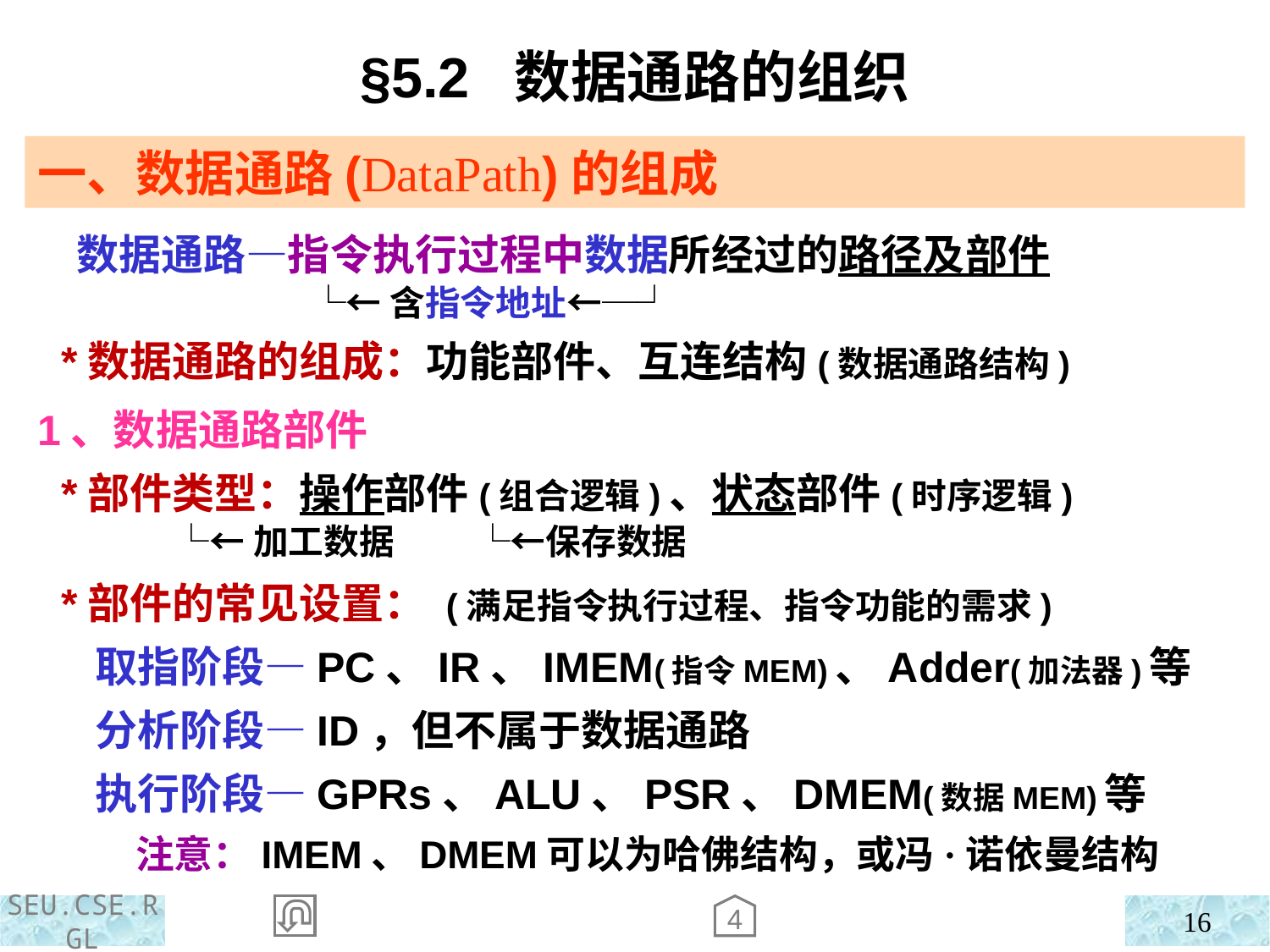

§5.2  数据通路的组织
一、数据通路(DataPath)的组成
   数据通路—指令执行过程中数据所经过的路径及部件
                                      └←含指令地址←─┘
  *数据通路的组成：功能部件、互连结构(数据通路结构)
1、数据通路部件
  *部件类型：操作部件(组合逻辑)、状态部件(时序逻辑)
                 └←加工数据          └←保存数据
  *部件的常见设置： (满足指令执行过程、指令功能的需求)
     取指阶段—PC、IR、IMEM(指令MEM)、Adder(加法器)等
     分析阶段—ID，但不属于数据通路
     执行阶段—GPRs、ALU、PSR、DMEM(数据MEM)等
          注意：IMEM、DMEM可以为哈佛结构，或冯·诺依曼结构

4
16